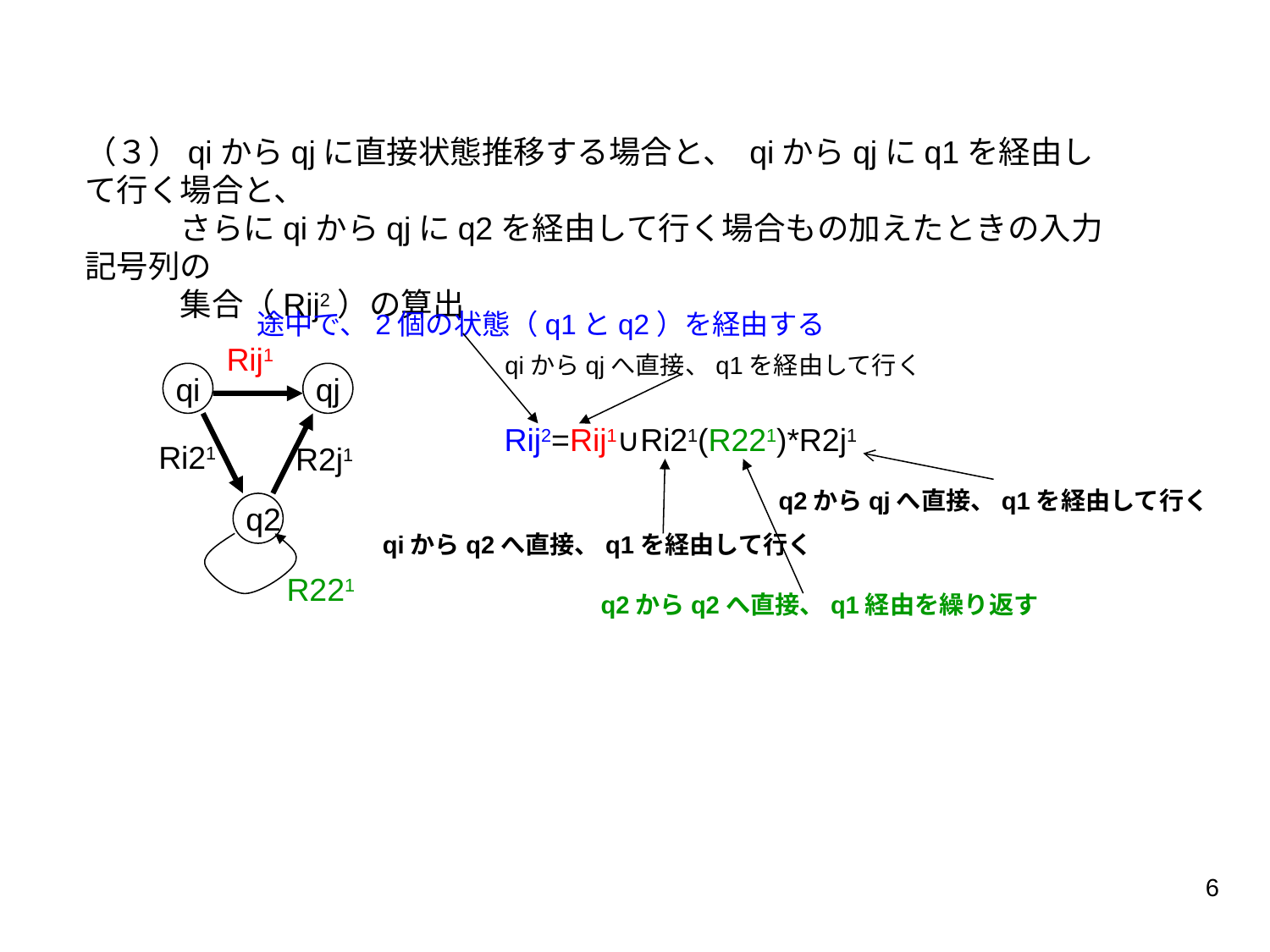

（３）qiからqjに直接状態推移する場合と、 qiからqjにq1を経由して行く場合と、
　　　さらにqiからqjにq2を経由して行く場合もの加えたときの入力記号列の
　　　集合（Rij2）の算出
途中で、2個の状態（q1とq2）を経由する
Rij1

qiからqjへ直接、q1を経由して行く

qi

qj

Rij2=Rij1∪Ri21(R221)*R2j1
Ri21
R2j1

q2からqjへ直接、q1を経由して行く
q2

qiからq2へ直接、q1を経由して行く

R221
q2からq2へ直接、q1経由を繰り返す
6